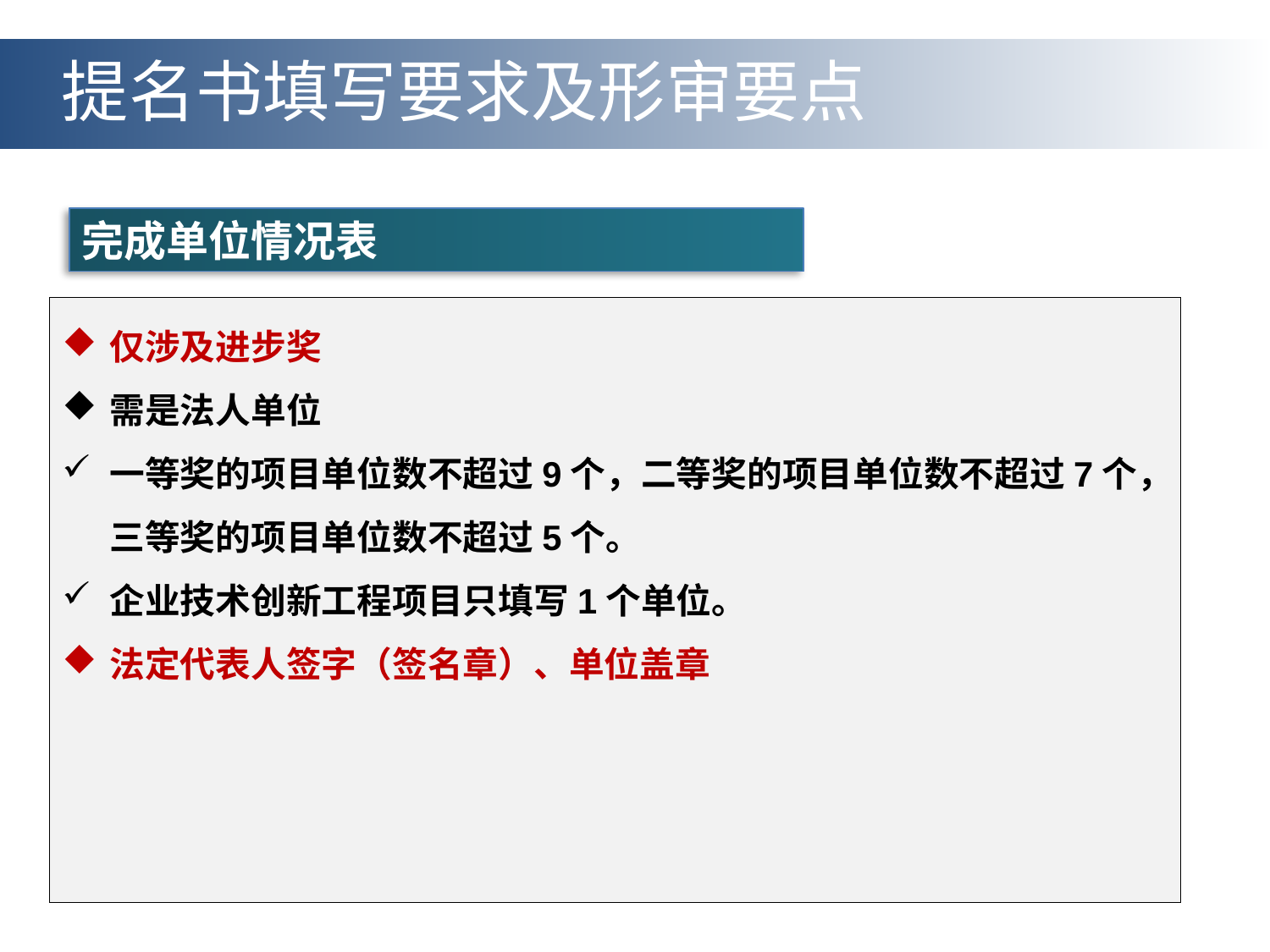

提名书填写要求及形审要点

完成单位情况表
仅涉及进步奖
需是法人单位
一等奖的项目单位数不超过9个，二等奖的项目单位数不超过7个，三等奖的项目单位数不超过5个。
企业技术创新工程项目只填写1个单位。
法定代表人签字（签名章）、单位盖章